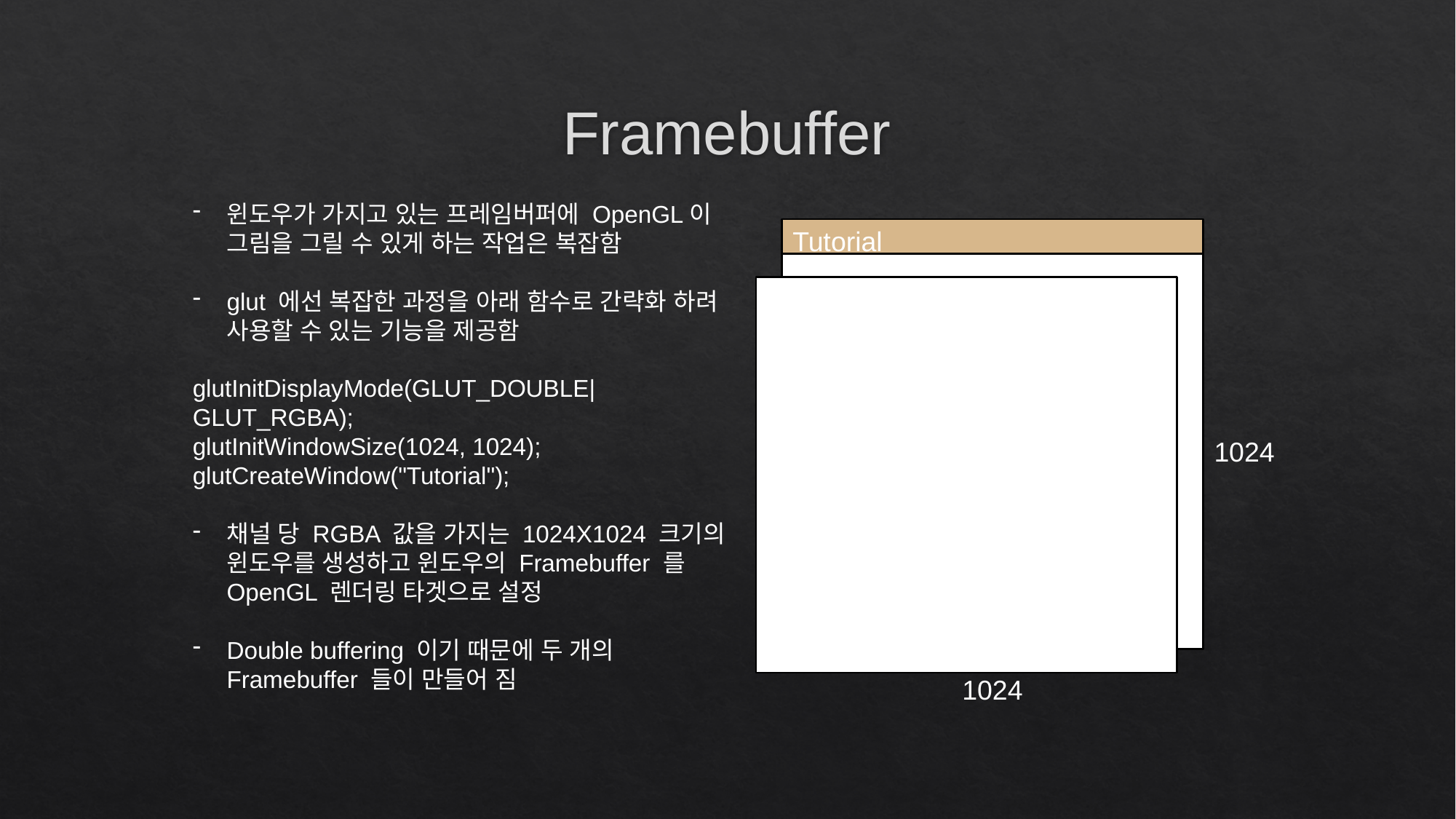

# Framebuffer
윈도우가 가지고 있는 프레임버퍼에 OpenGL이 그림을 그릴 수 있게 하는 작업은 복잡함

glut 에선 복잡한 과정을 아래 함수로 간략화 하려 사용할 수 있는 기능을 제공함

glutInitDisplayMode(GLUT_DOUBLE|GLUT_RGBA);
glutInitWindowSize(1024, 1024);
glutCreateWindow("Tutorial");

채널 당 RGBA 값을 가지는 1024X1024 크기의 윈도우를 생성하고 윈도우의 Framebuffer 를 OpenGL 렌더링 타겟으로 설정

Double buffering 이기 때문에 두 개의 Framebuffer 들이 만들어 짐

Tutorial

1024
1024